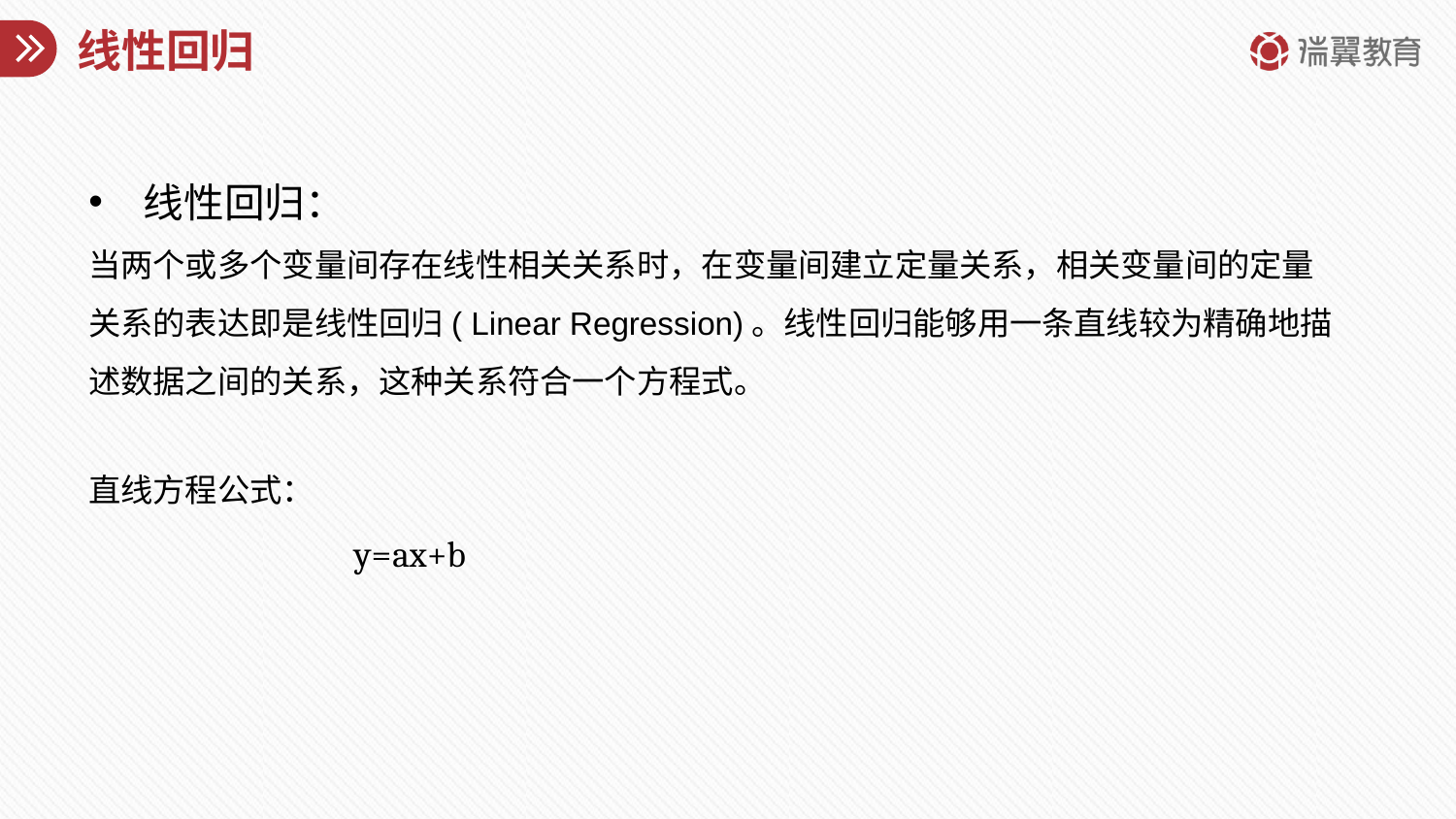

# 线性回归
线性回归：
当两个或多个变量间存在线性相关关系时，在变量间建立定量关系，相关变量间的定量关系的表达即是线性回归( Linear Regression)。线性回归能够用一条直线较为精确地描述数据之间的关系，这种关系符合一个方程式。

直线方程公式：
                                 y=ax+b